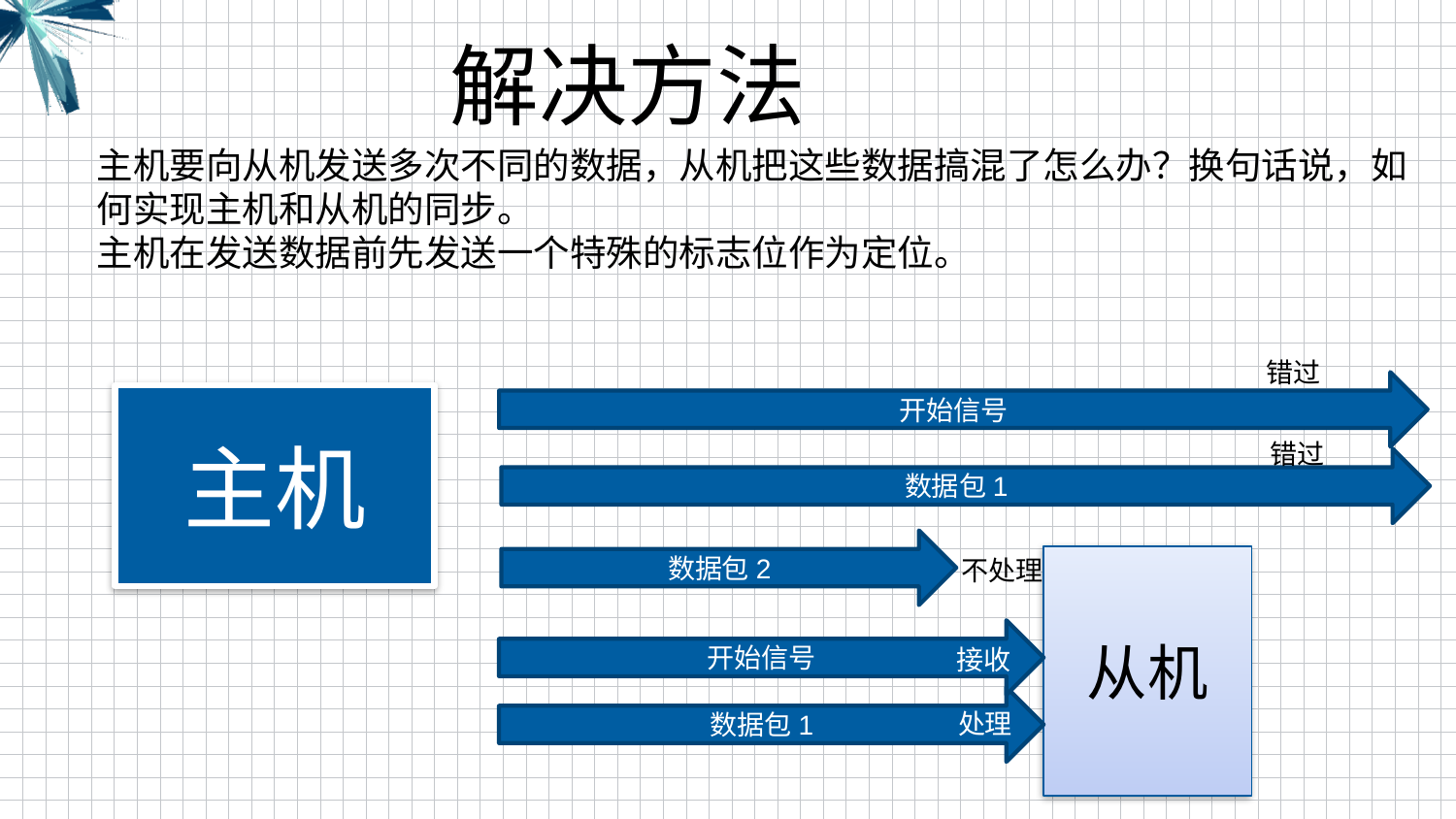

解决方法
主机要向从机发送多次不同的数据，从机把这些数据搞混了怎么办？换句话说，如何实现主机和从机的同步。
主机在发送数据前先发送一个特殊的标志位作为定位。
错过
开始信号
主机
错过
数据包1
数据包2
不处理
从机
开始信号
接收
数据包1
处理